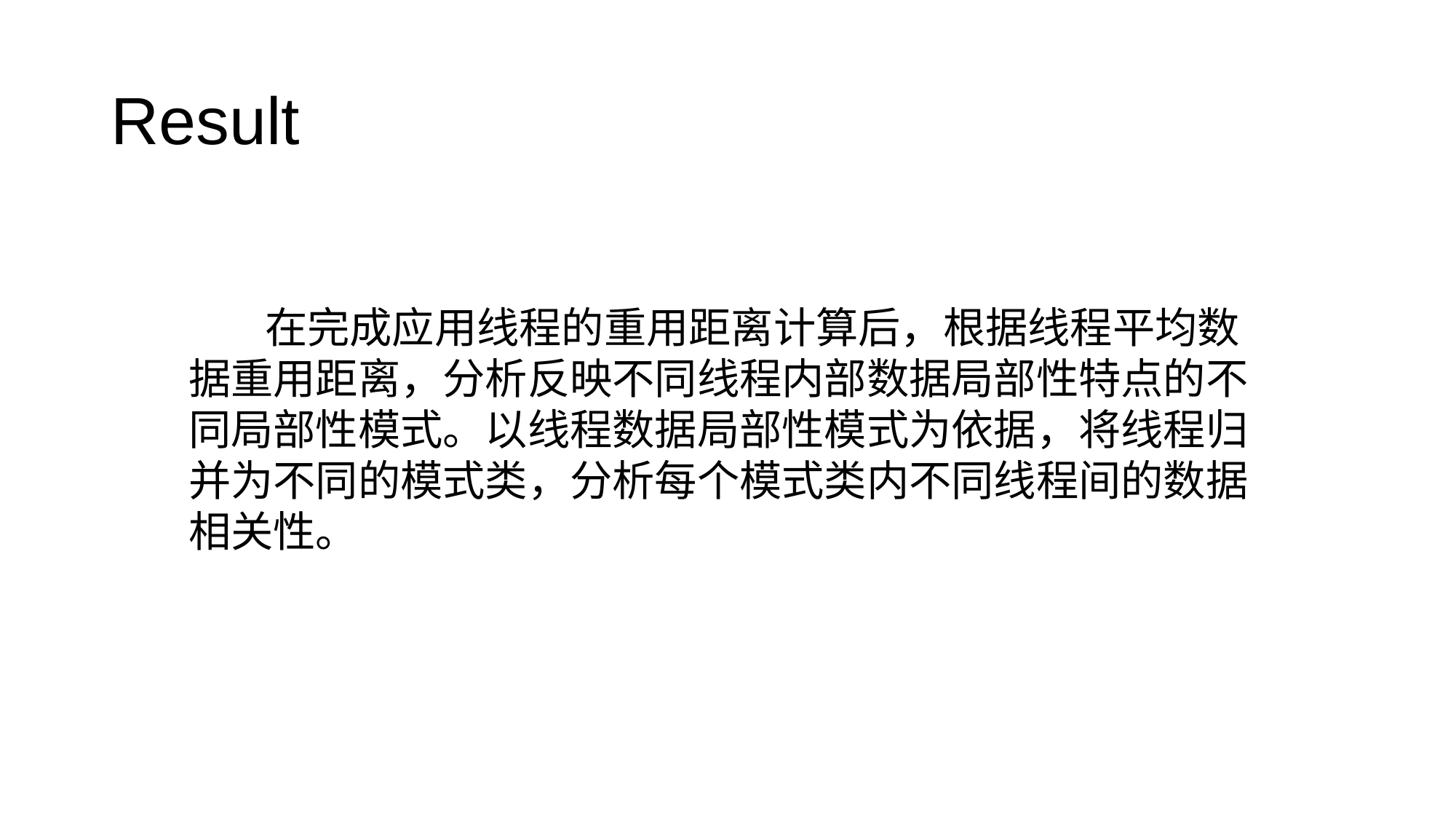

# Result
       在完成应用线程的重用距离计算后，根据线程平均数据重用距离，分析反映不同线程内部数据局部性特点的不同局部性模式。以线程数据局部性模式为依据，将线程归并为不同的模式类，分析每个模式类内不同线程间的数据相关性。